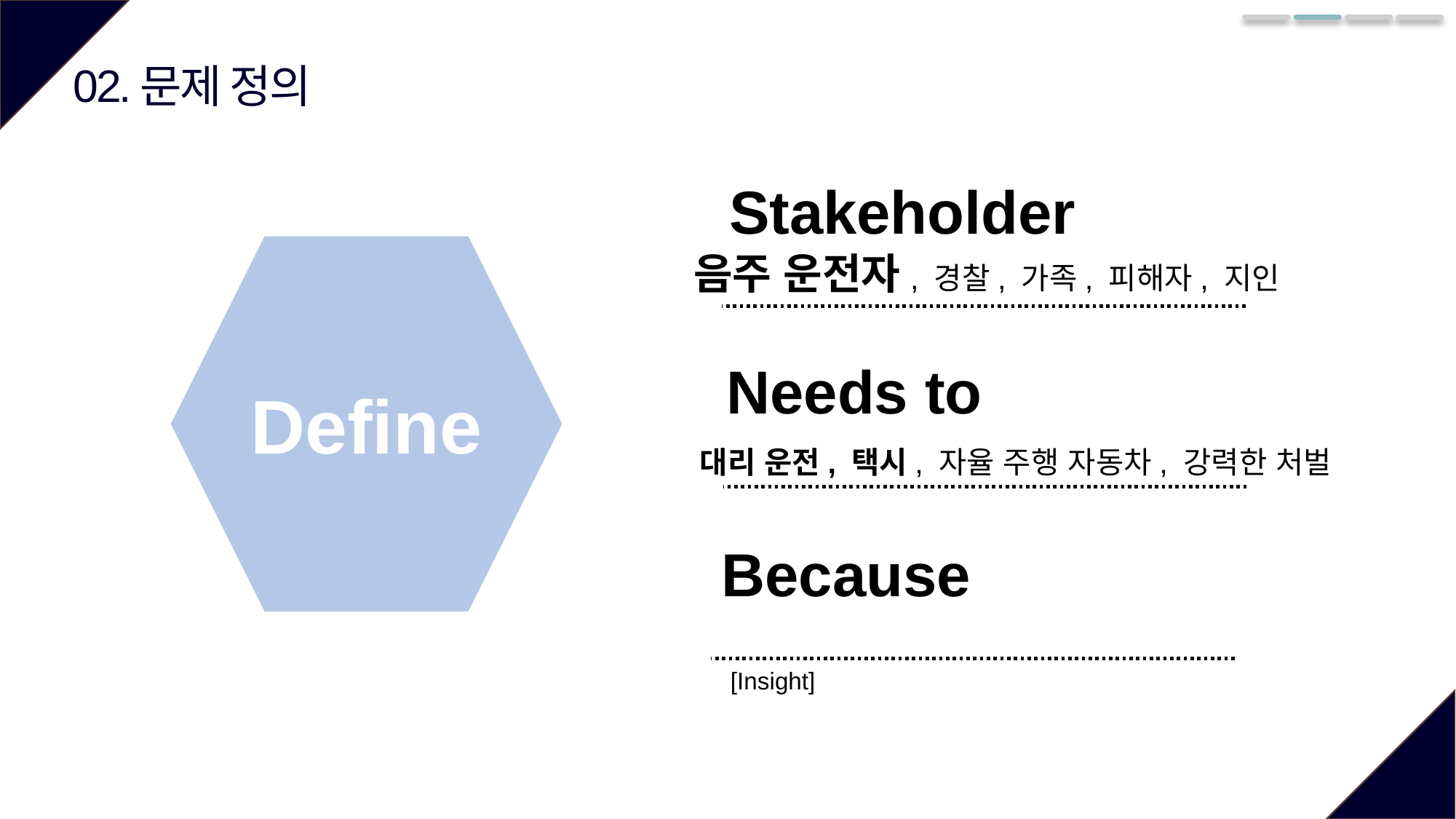

02.
문제 정의
Stakeholder
Define
음주 운전자, 경찰, 가족, 피해자, 지인
Needs to
대리 운전, 택시, 자율 주행 자동차, 강력한 처벌
Because

[Insight]